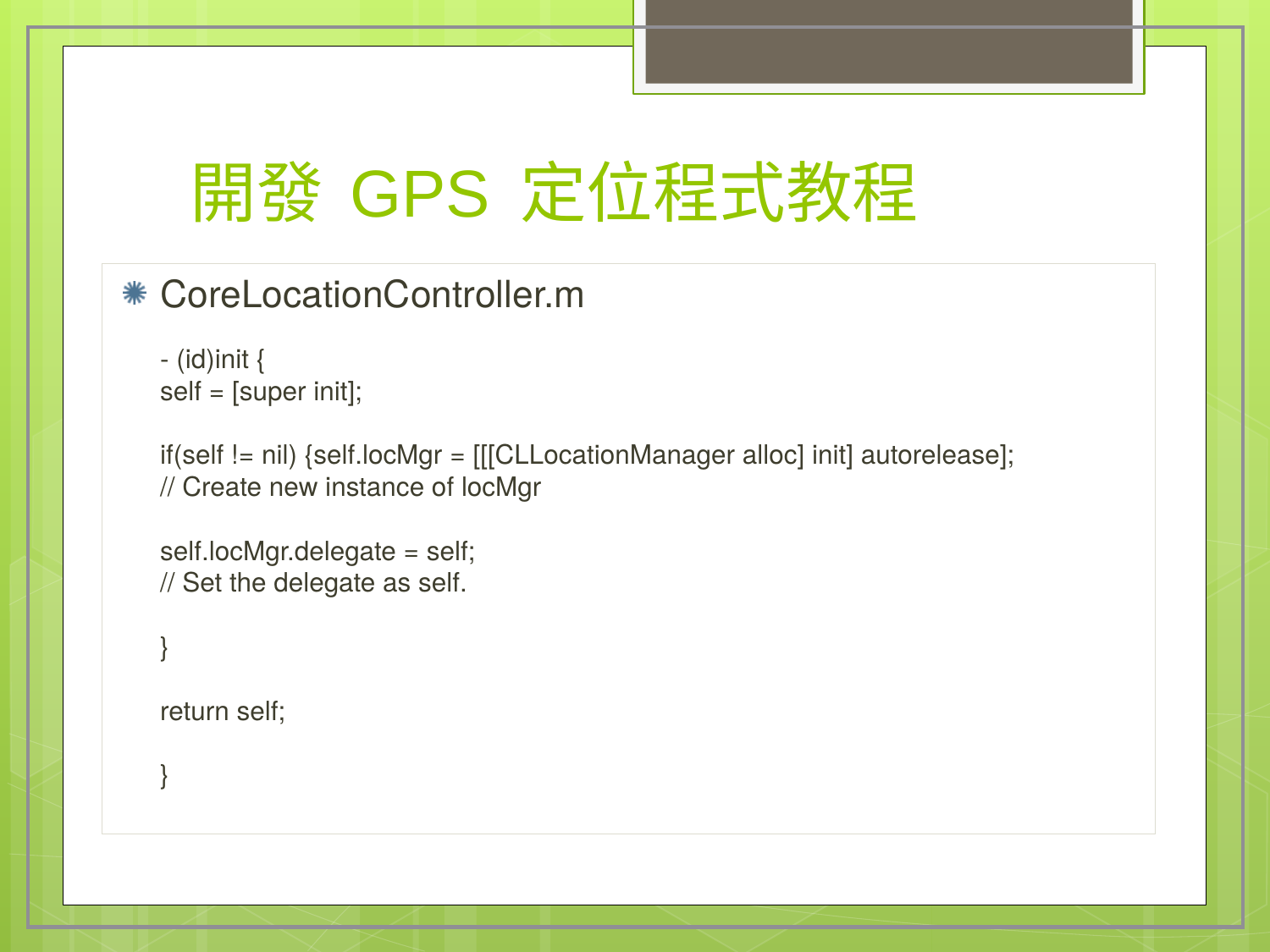

# 開發 GPS 定位程式教程
CoreLocationController.m

	- (id)init {
		self = [super init];

		if(self != nil) {self.locMgr = [[[CLLocationManager alloc] init] autorelease];
		// Create new instance of locMgr

		self.locMgr.delegate = self;
		// Set the delegate as self.

		}

		return self;

	}